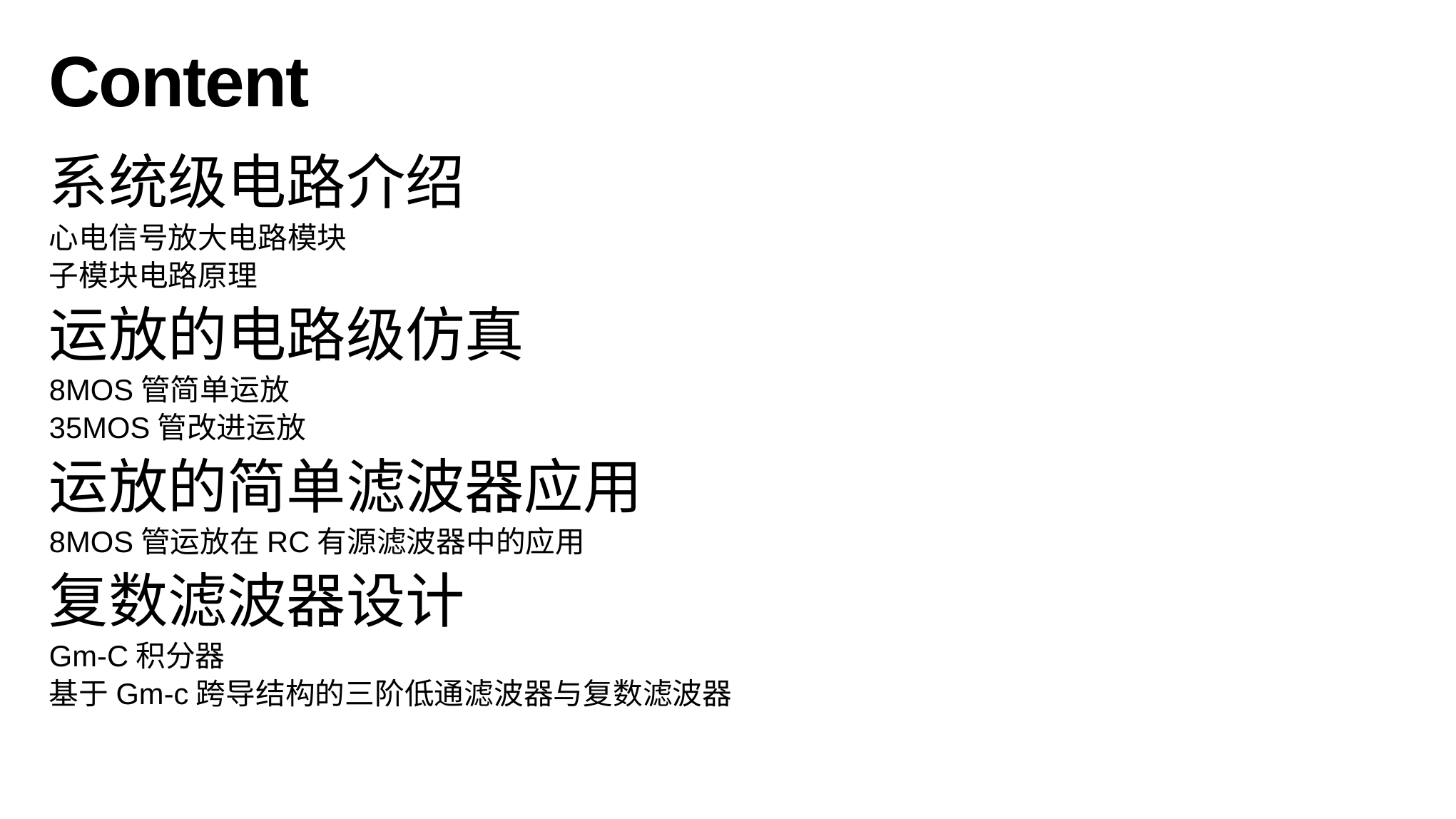

# Content
系统级电路介绍
心电信号放大电路模块
子模块电路原理
运放的电路级仿真
8MOS管简单运放
35MOS管改进运放
运放的简单滤波器应用
8MOS管运放在RC有源滤波器中的应用
复数滤波器设计
Gm-C积分器
基于Gm-c跨导结构的三阶低通滤波器与复数滤波器